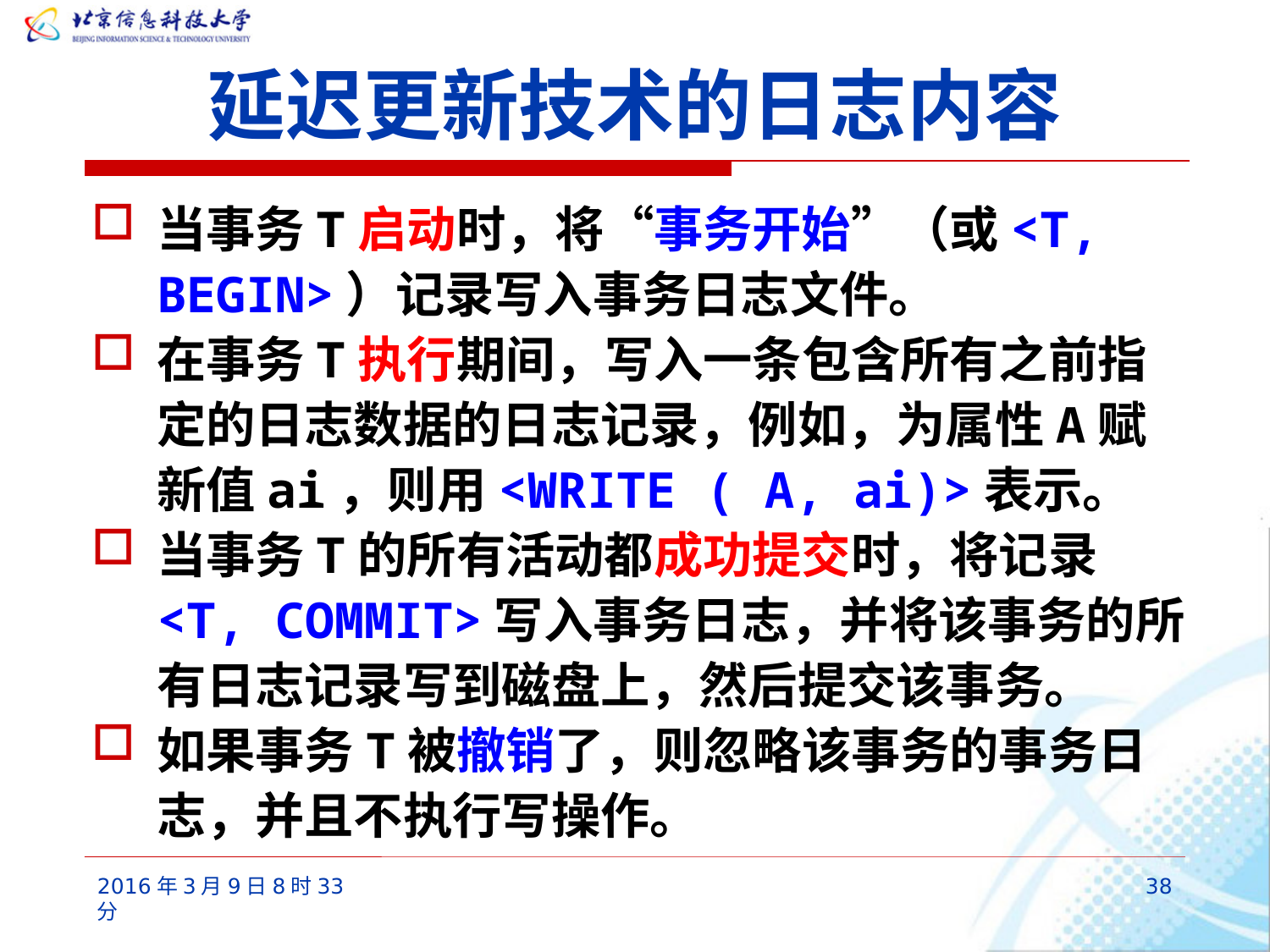

# 延迟更新技术的日志内容
当事务T启动时，将“事务开始”（或<T, BEGIN>）记录写入事务日志文件。
在事务T执行期间，写入一条包含所有之前指定的日志数据的日志记录，例如，为属性A赋新值ai，则用<WRITE ( A, ai)>表示。
当事务T的所有活动都成功提交时，将记录<T, COMMIT>写入事务日志，并将该事务的所有日志记录写到磁盘上，然后提交该事务。
如果事务T被撤销了，则忽略该事务的事务日志，并且不执行写操作。
2016年3月9日8时33分
38